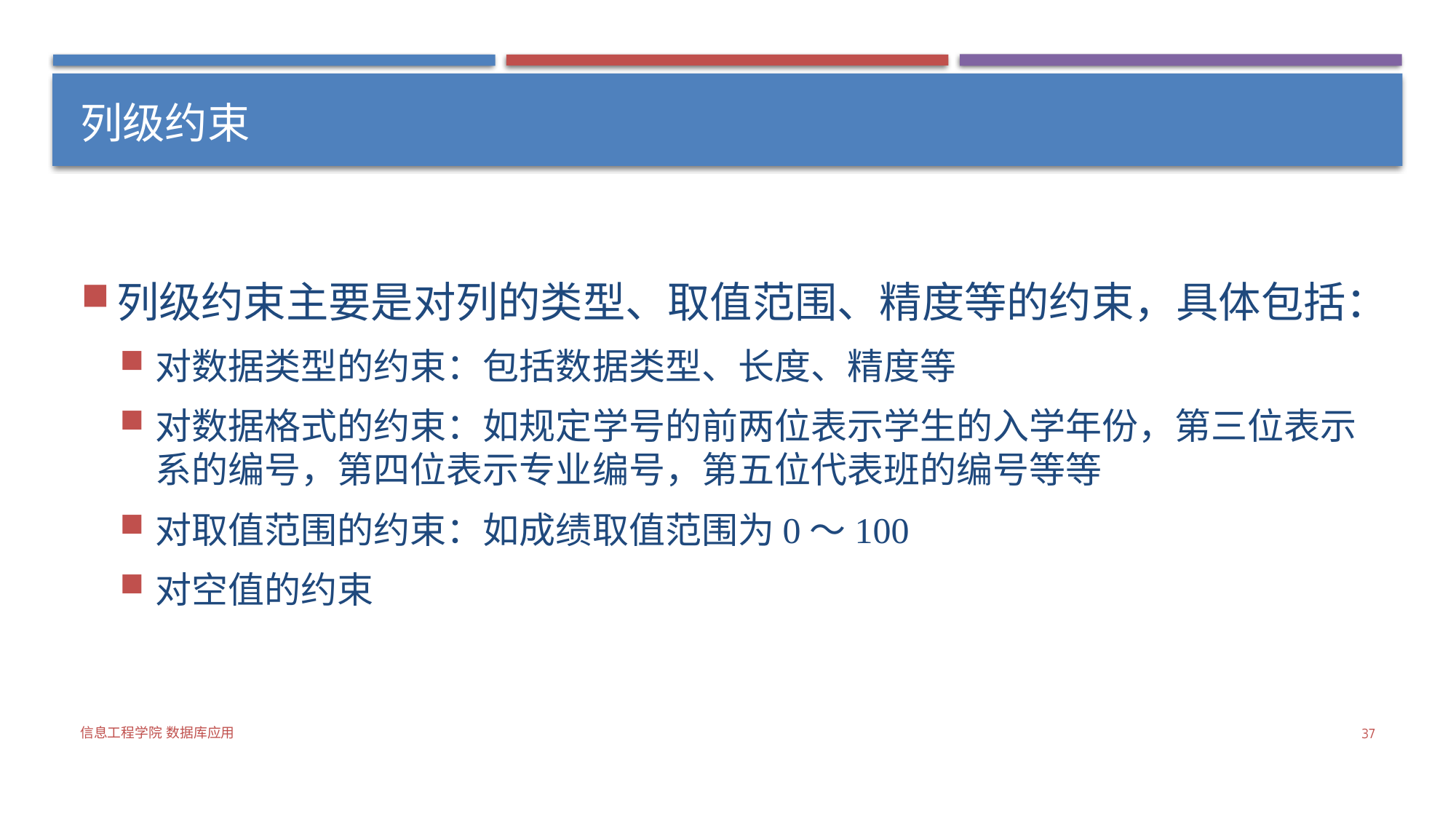

# 列级约束
列级约束主要是对列的类型、取值范围、精度等的约束，具体包括：
对数据类型的约束：包括数据类型、长度、精度等
对数据格式的约束：如规定学号的前两位表示学生的入学年份，第三位表示系的编号，第四位表示专业编号，第五位代表班的编号等等
对取值范围的约束：如成绩取值范围为0～100
对空值的约束
信息工程学院 数据库应用
37